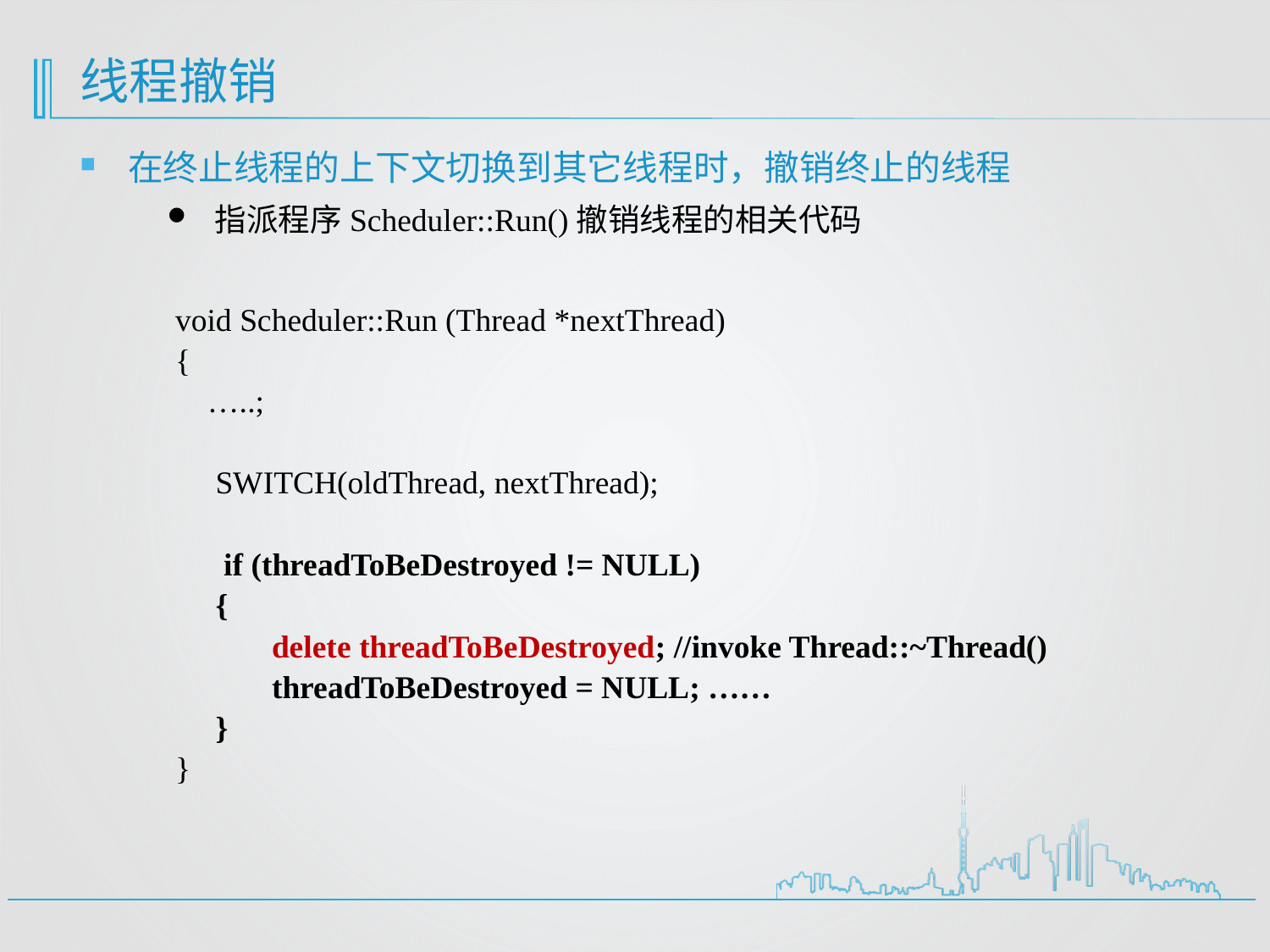

# 线程撤销
在终止线程的上下文切换到其它线程时，撤销终止的线程
指派程序Scheduler::Run()撤销线程的相关代码

void Scheduler::Run (Thread *nextThread)
{
    …..;

     SWITCH(oldThread, nextThread);

      if (threadToBeDestroyed != NULL)
     {
            delete threadToBeDestroyed; //invoke Thread::~Thread()
            threadToBeDestroyed = NULL; ……
     }
}